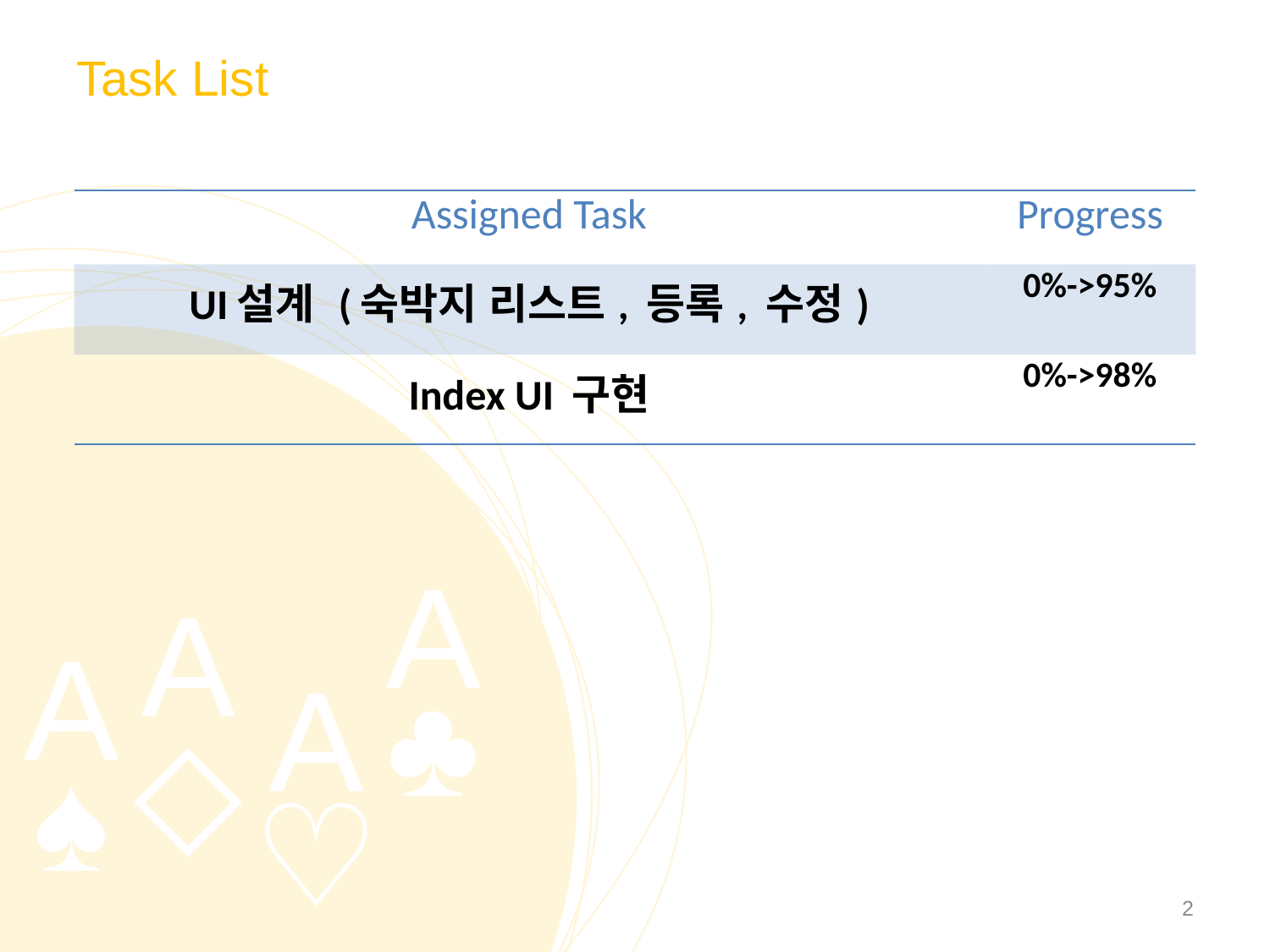

# Task List
| Assigned Task | Progress |
| --- | --- |
| UI설계 (숙박지 리스트, 등록, 수정) | 0%->95% |
| Index UI 구현 | 0%->98% |
2